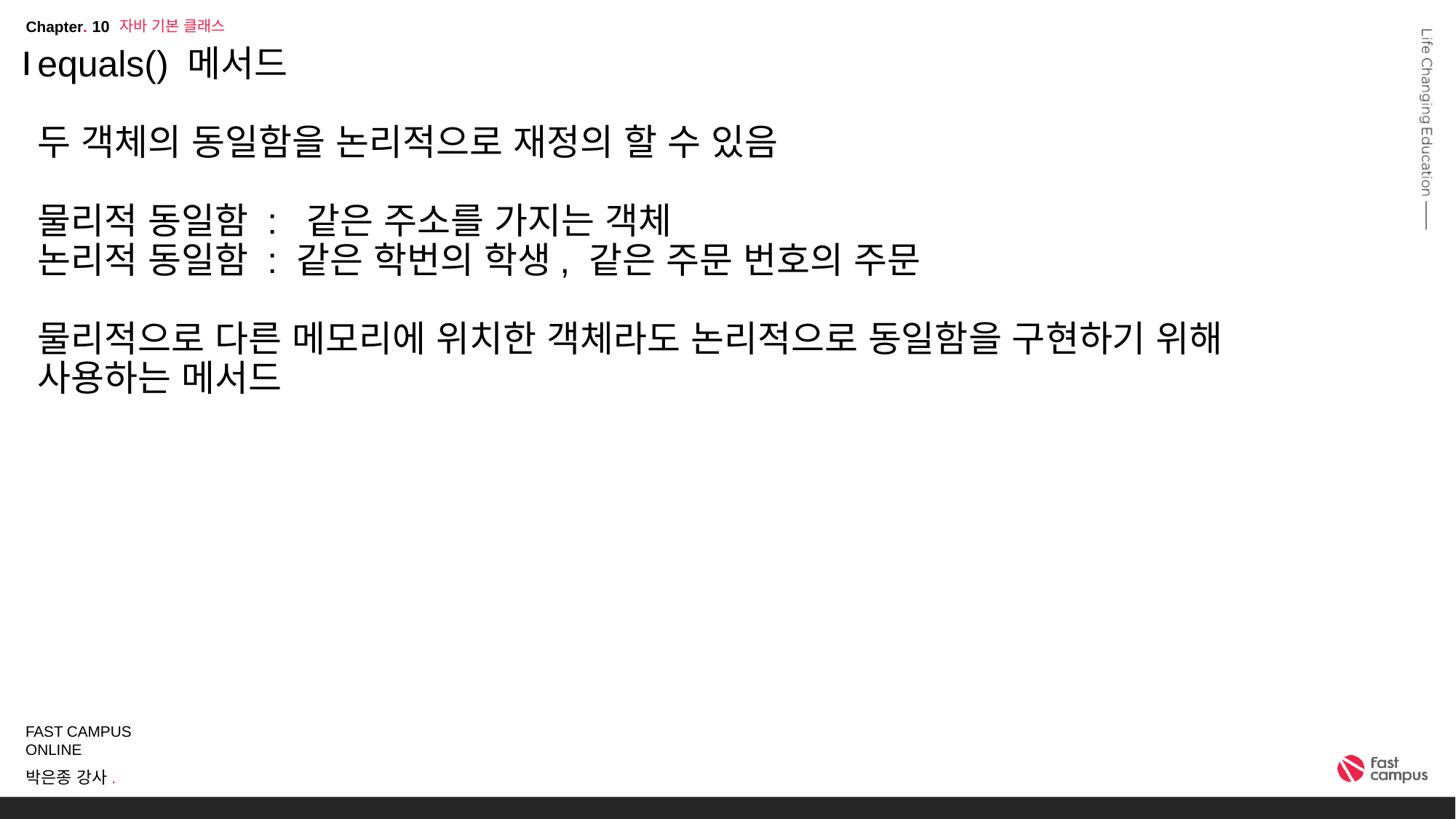

자바 기본 클래스
10
# equals() 메서드 두 객체의 동일함을 논리적으로 재정의 할 수 있음 물리적 동일함 :  같은 주소를 가지는 객체 논리적 동일함 : 같은 학번의 학생, 같은 주문 번호의 주문 물리적으로 다른 메모리에 위치한 객체라도 논리적으로 동일함을 구현하기 위해 사용하는 메서드